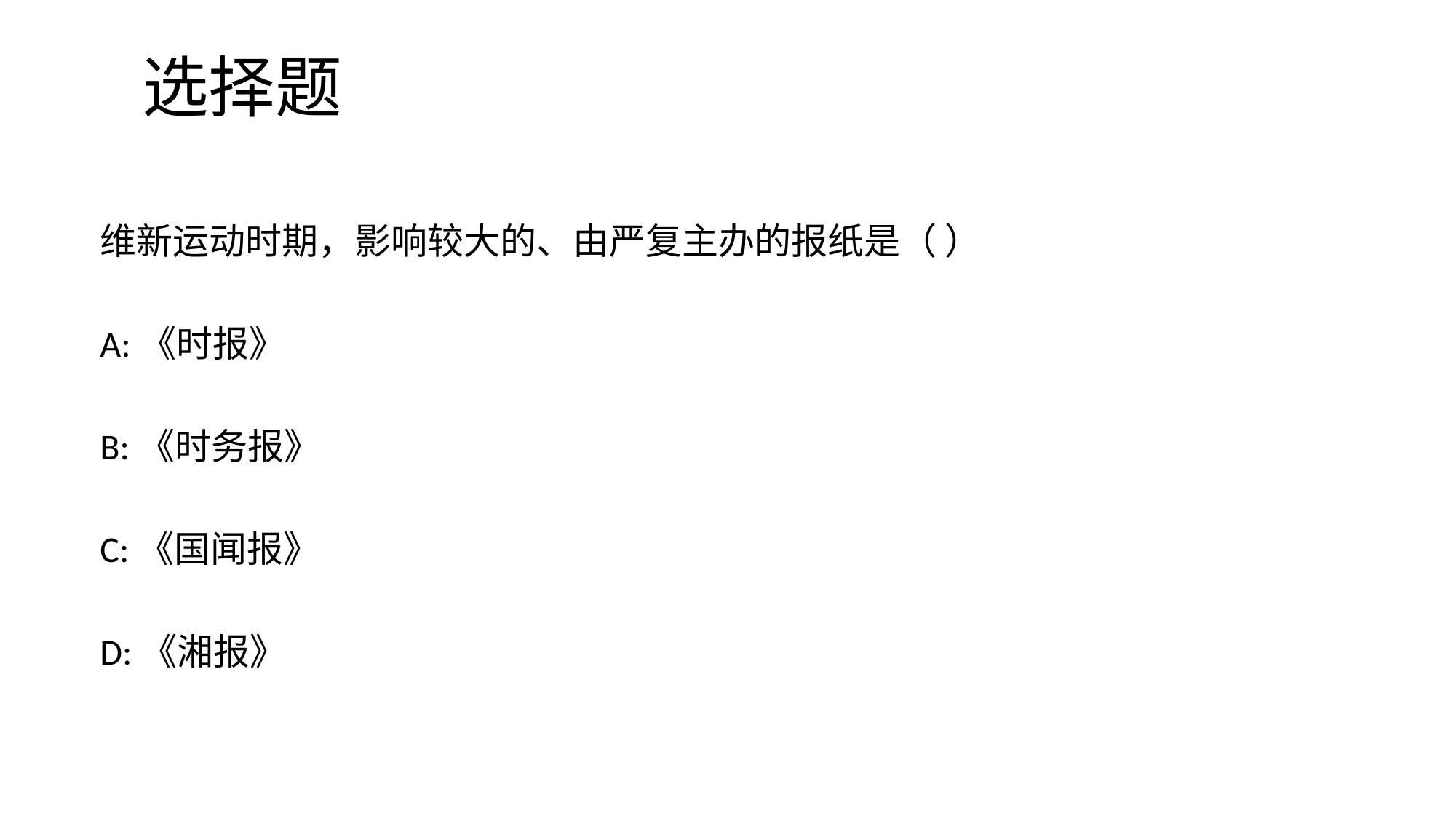

# 选择题
维新运动时期，影响较大的、由严复主办的报纸是（ ）
A:《时报》
B:《时务报》
C:《国闻报》
D:《湘报》